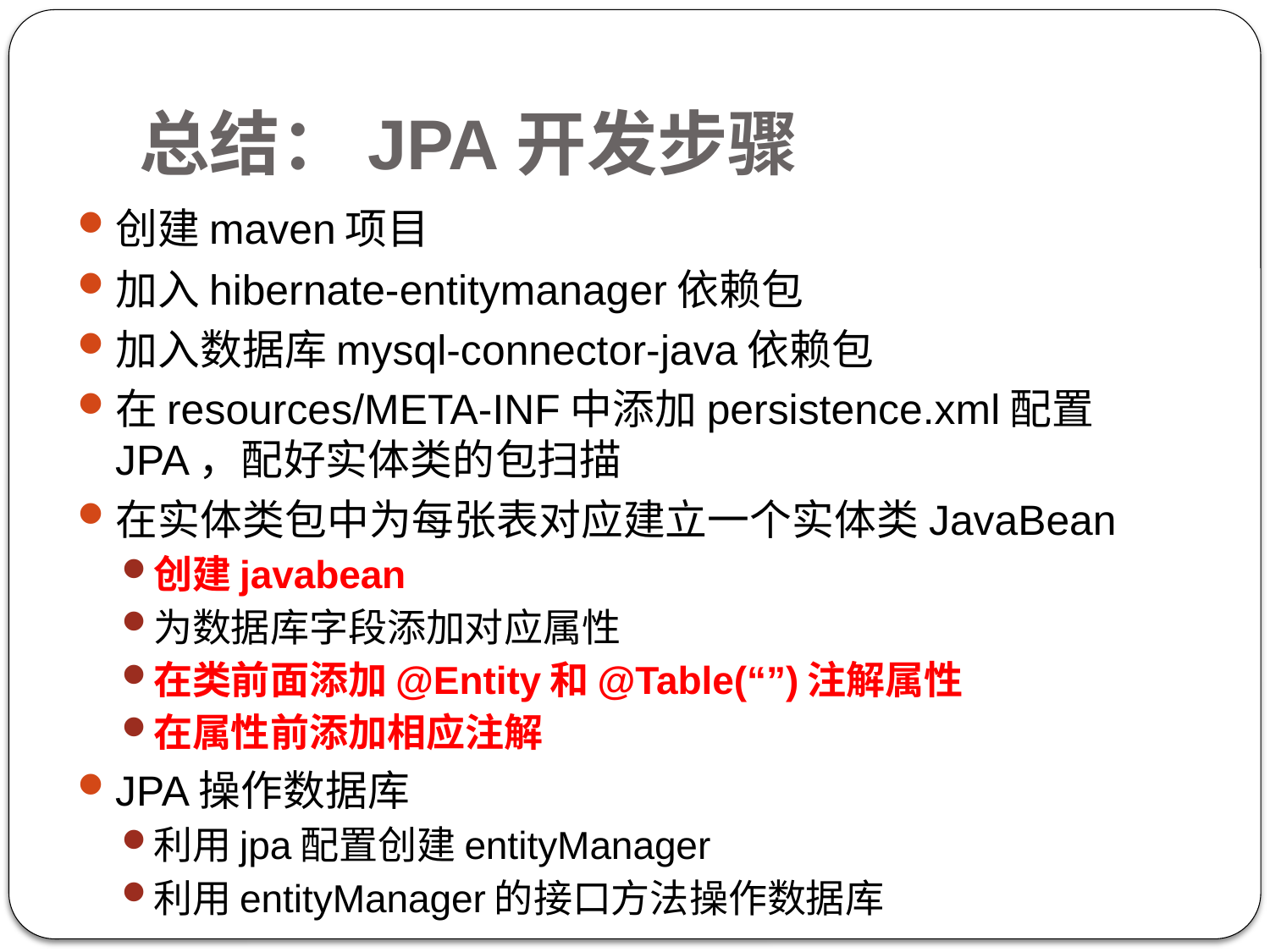

# 总结：JPA开发步骤
创建maven项目
加入hibernate-entitymanager依赖包
加入数据库mysql-connector-java依赖包
在resources/META-INF中添加persistence.xml配置JPA，配好实体类的包扫描
在实体类包中为每张表对应建立一个实体类JavaBean
创建javabean
为数据库字段添加对应属性
在类前面添加@Entity和@Table(“”)注解属性
在属性前添加相应注解
JPA操作数据库
利用jpa配置创建entityManager
利用entityManager的接口方法操作数据库